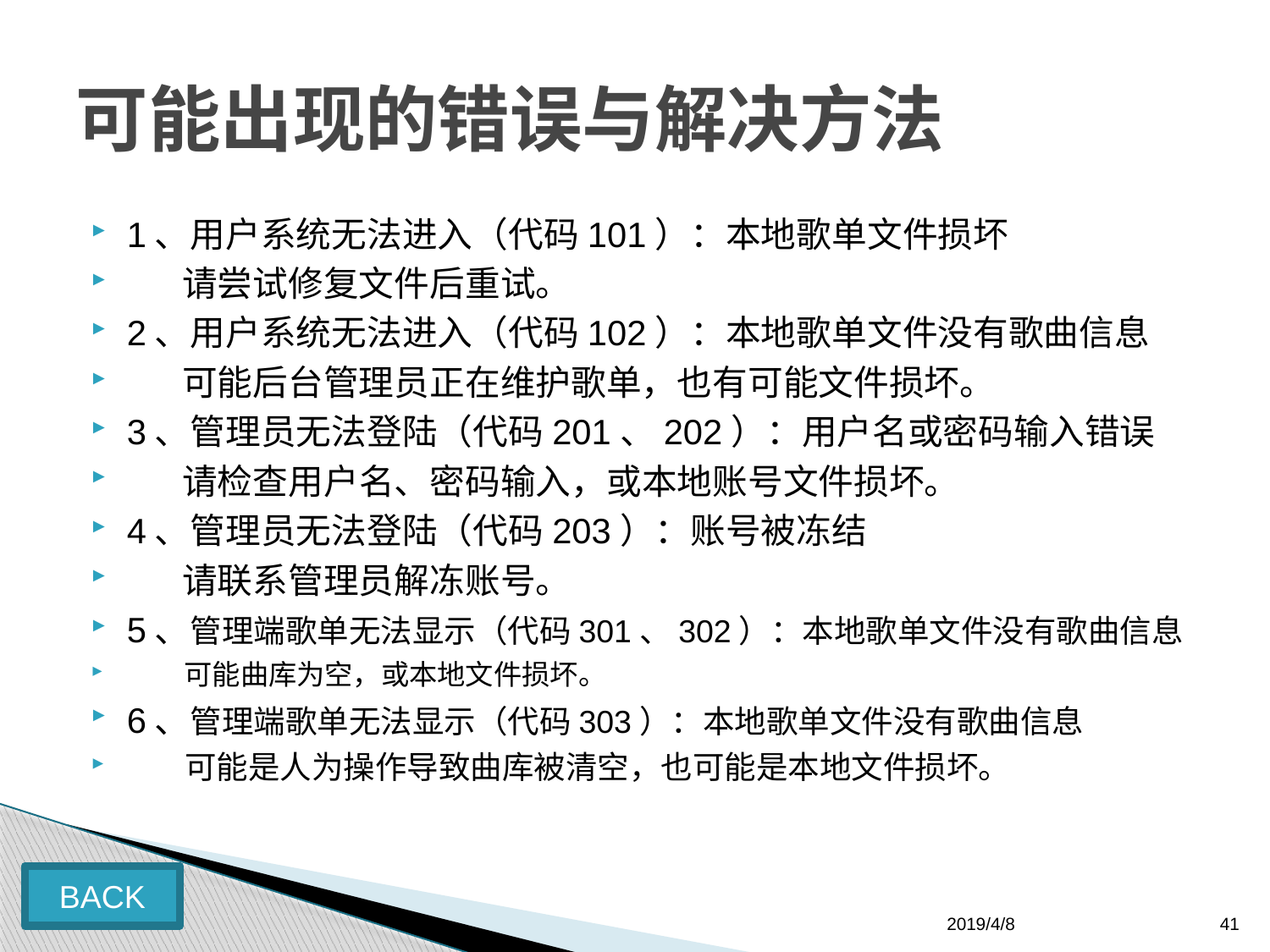

# 可能出现的错误与解决方法
1、用户系统无法进入（代码101）：本地歌单文件损坏
      请尝试修复文件后重试。
2、用户系统无法进入（代码102）：本地歌单文件没有歌曲信息
      可能后台管理员正在维护歌单，也有可能文件损坏。
3、管理员无法登陆（代码201、202）：用户名或密码输入错误
      请检查用户名、密码输入，或本地账号文件损坏。
4、管理员无法登陆（代码203）：账号被冻结
      请联系管理员解冻账号。
5、管理端歌单无法显示（代码301、302）：本地歌单文件没有歌曲信息
        可能曲库为空，或本地文件损坏。
6、管理端歌单无法显示（代码303）：本地歌单文件没有歌曲信息
       可能是人为操作导致曲库被清空，也可能是本地文件损坏。
BACK
2019/4/8
41